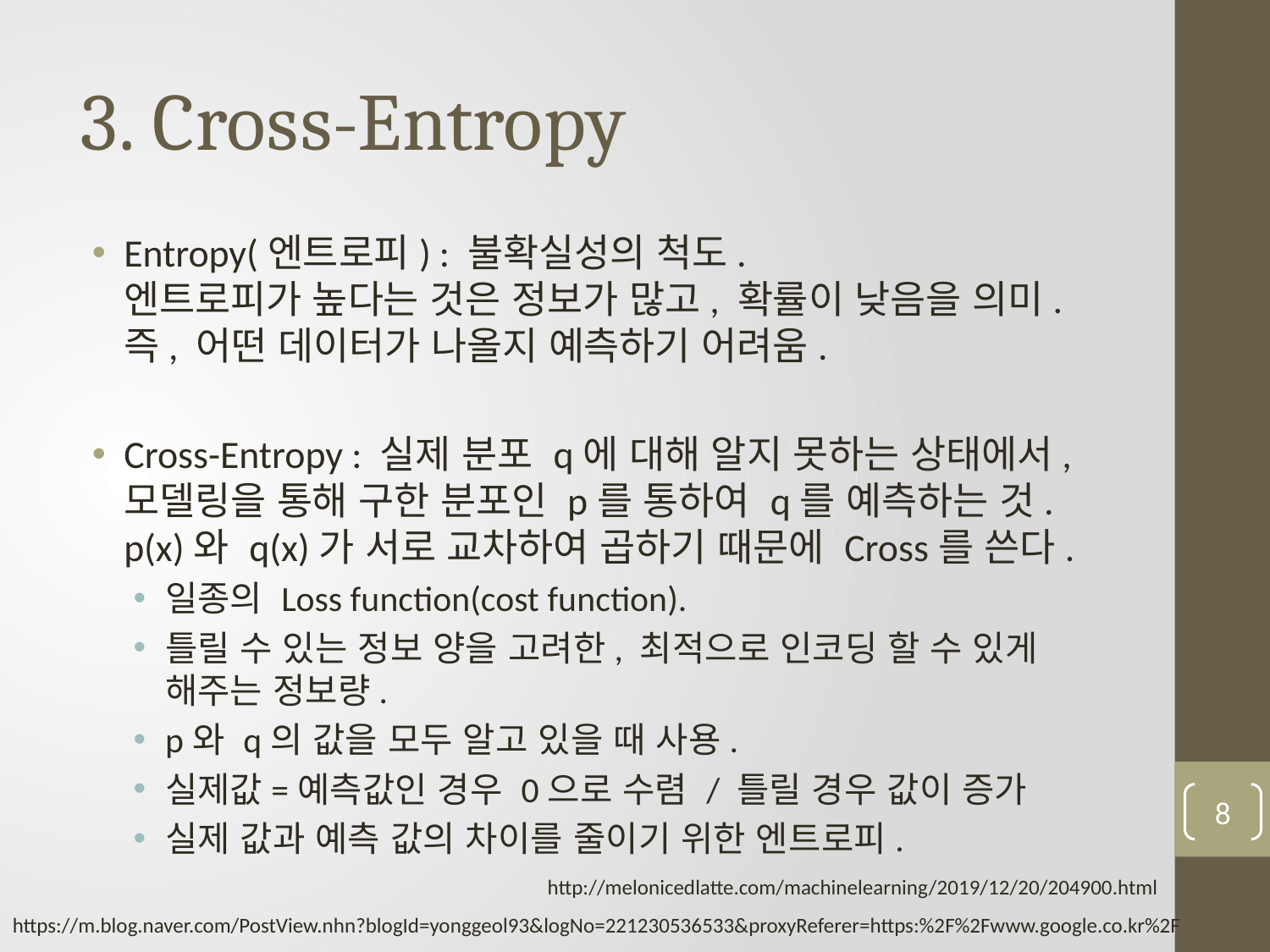

# 3. Cross-Entropy
Entropy(엔트로피) : 불확실성의 척도.
엔트로피가 높다는 것은 정보가 많고, 확률이 낮음을 의미.
즉, 어떤 데이터가 나올지 예측하기 어려움.

Cross-Entropy : 실제 분포 q에 대해 알지 못하는 상태에서, 모델링을 통해 구한 분포인 p를 통하여 q를 예측하는 것.
p(x)와 q(x)가 서로 교차하여 곱하기 때문에 Cross를 쓴다.
일종의 Loss function(cost function).
틀릴 수 있는 정보 양을 고려한, 최적으로 인코딩 할 수 있게 해주는 정보량.
p와 q의 값을 모두 알고 있을 때 사용.
실제값=예측값인 경우 0으로 수렴 / 틀릴 경우 값이 증가
실제 값과 예측 값의 차이를 줄이기 위한 엔트로피.

8
http://melonicedlatte.com/machinelearning/2019/12/20/204900.html
https://m.blog.naver.com/PostView.nhn?blogId=yonggeol93&logNo=221230536533&proxyReferer=https:%2F%2Fwww.google.co.kr%2F